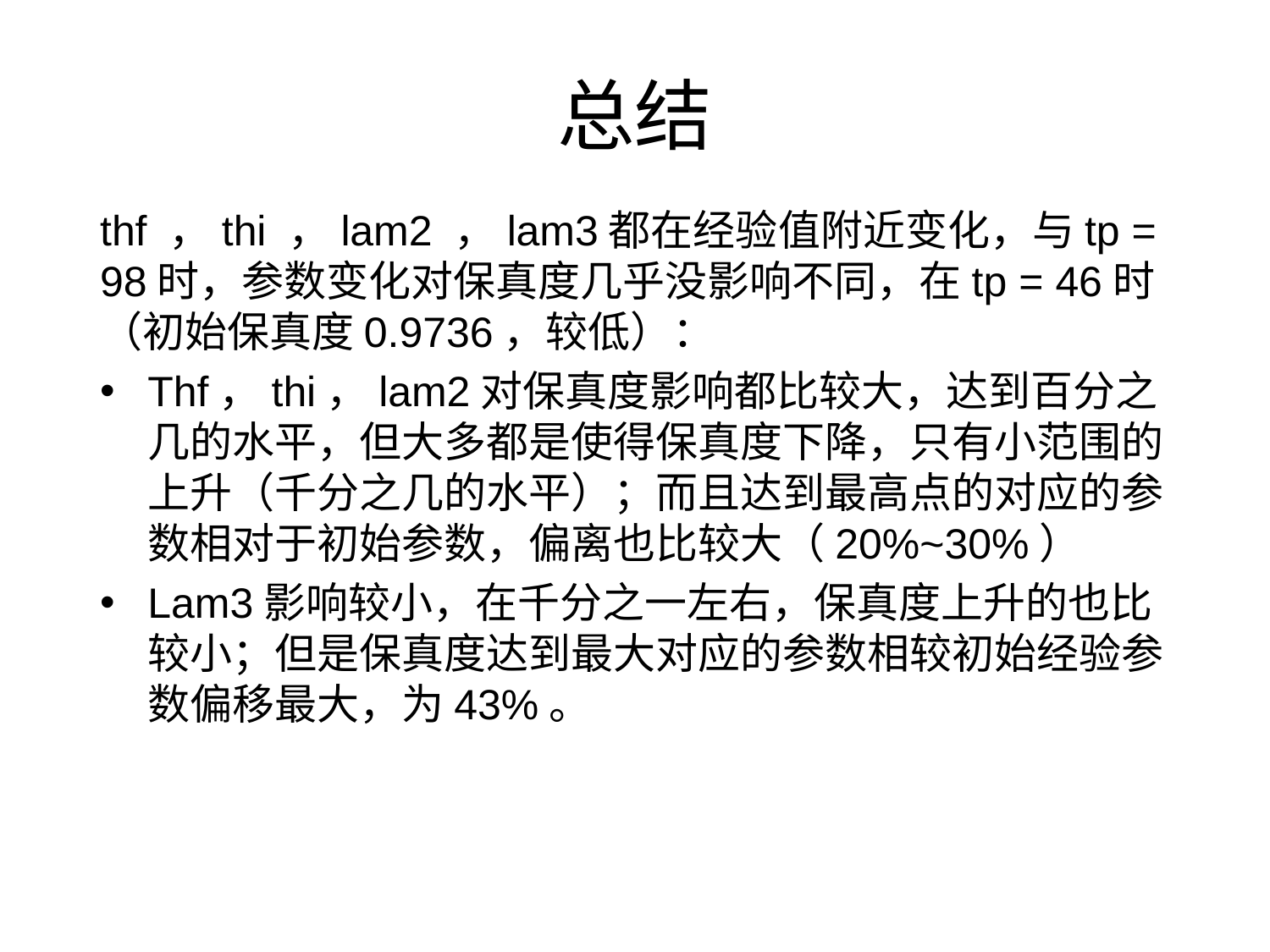

# 总结
thf ，thi ，lam2 ，lam3都在经验值附近变化，与tp = 98时，参数变化对保真度几乎没影响不同，在tp = 46时（初始保真度0.9736，较低）：
Thf，thi，lam2对保真度影响都比较大，达到百分之几的水平，但大多都是使得保真度下降，只有小范围的上升（千分之几的水平）；而且达到最高点的对应的参数相对于初始参数，偏离也比较大（20%~30%）
Lam3影响较小，在千分之一左右，保真度上升的也比较小；但是保真度达到最大对应的参数相较初始经验参数偏移最大，为43%。